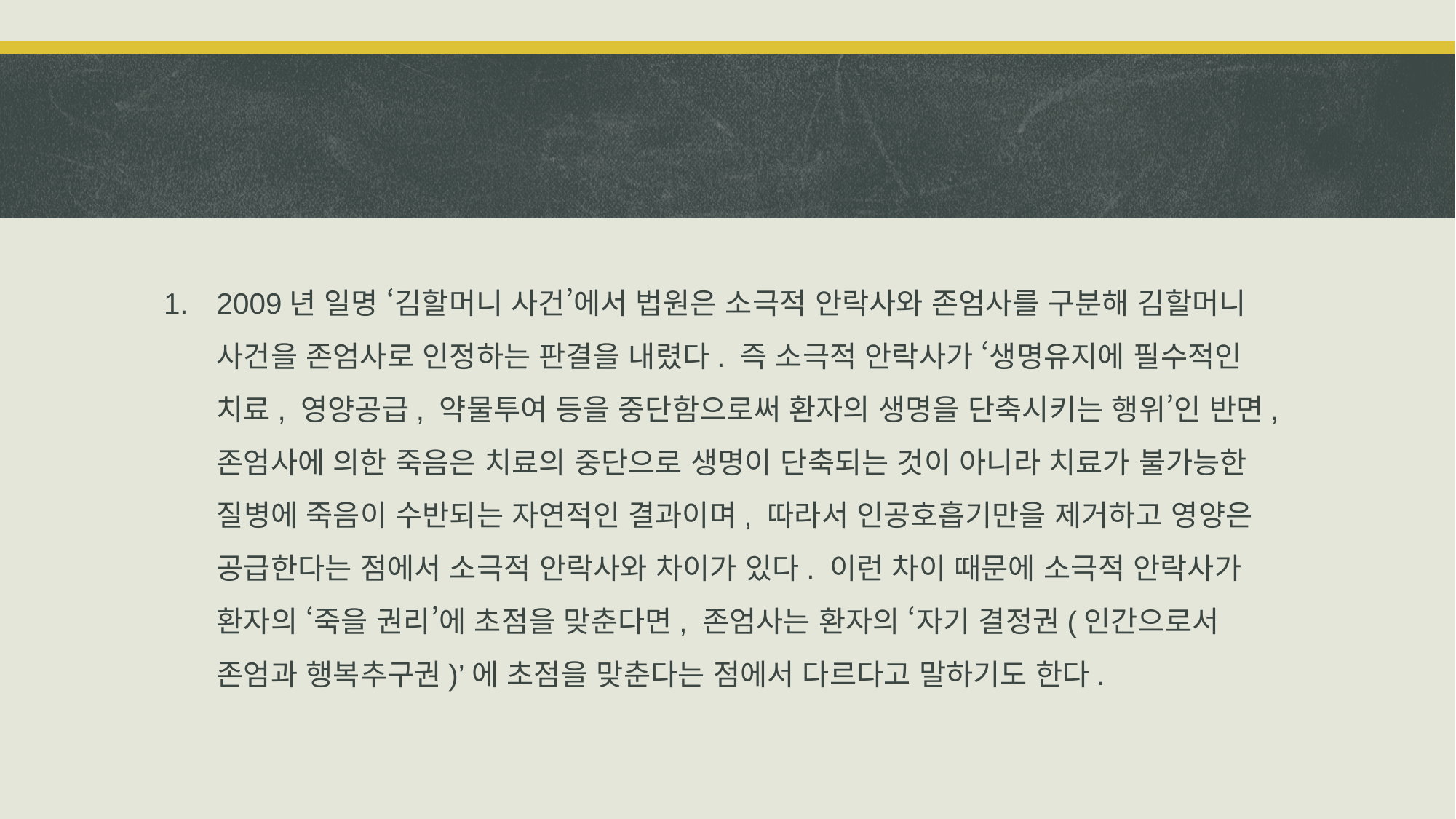

#
2009년 일명 ‘김할머니 사건’에서 법원은 소극적 안락사와 존엄사를 구분해 김할머니 사건을 존엄사로 인정하는 판결을 내렸다. 즉 소극적 안락사가 ‘생명유지에 필수적인 치료, 영양공급, 약물투여 등을 중단함으로써 환자의 생명을 단축시키는 행위’인 반면, 존엄사에 의한 죽음은 치료의 중단으로 생명이 단축되는 것이 아니라 치료가 불가능한 질병에 죽음이 수반되는 자연적인 결과이며, 따라서 인공호흡기만을 제거하고 영양은 공급한다는 점에서 소극적 안락사와 차이가 있다. 이런 차이 때문에 소극적 안락사가 환자의 ‘죽을 권리’에 초점을 맞춘다면, 존엄사는 환자의 ‘자기 결정권(인간으로서 존엄과 행복추구권)’에 초점을 맞춘다는 점에서 다르다고 말하기도 한다.